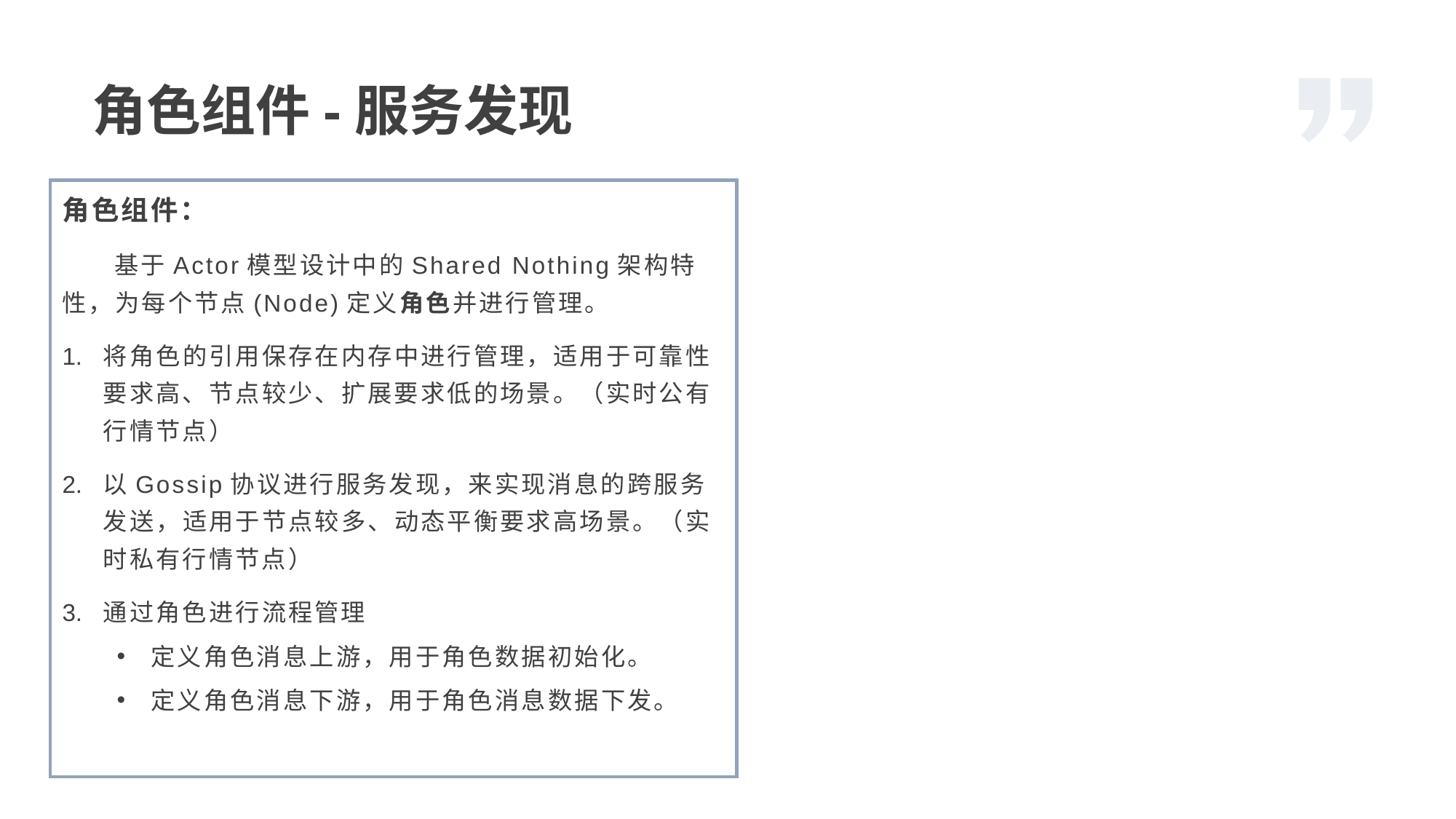

角色组件-服务发现

角色组件：
      基于Actor模型设计中的Shared Nothing架构特性，为每个节点(Node)定义角色并进行管理。
将角色的引用保存在内存中进行管理，适用于可靠性要求高、节点较少、扩展要求低的场景。（实时公有行情节点）
以Gossip协议进行服务发现，来实现消息的跨服务发送，适用于节点较多、动态平衡要求高场景。（实时私有行情节点）
通过角色进行流程管理
定义角色消息上游，用于角色数据初始化。
定义角色消息下游，用于角色消息数据下发。